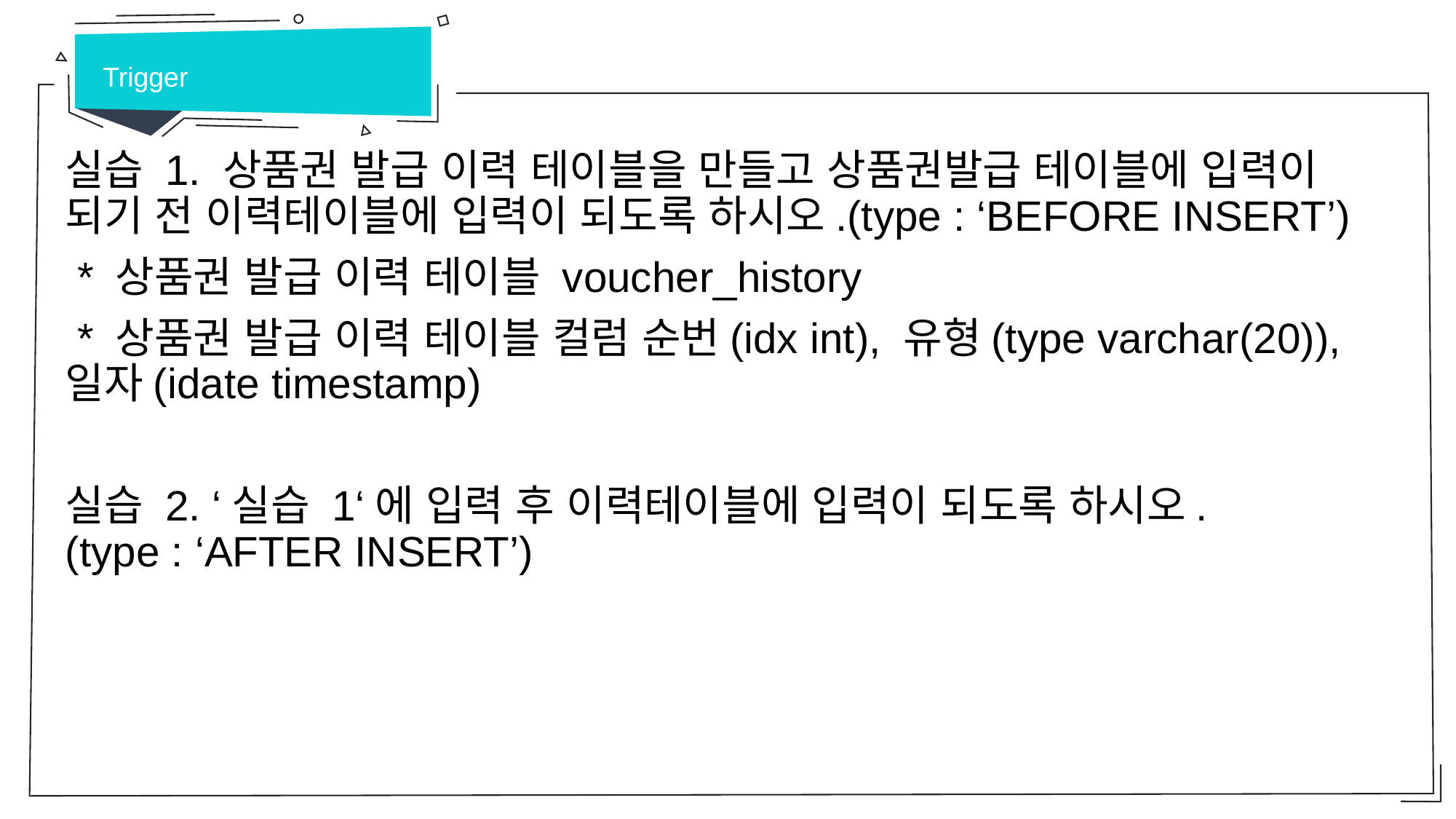

Trigger
실습 1. 상품권 발급 이력 테이블을 만들고 상품권발급 테이블에 입력이 되기 전 이력테이블에 입력이 되도록 하시오.(type : ‘BEFORE INSERT’)
 * 상품권 발급 이력 테이블 voucher_history
 * 상품권 발급 이력 테이블 컬럼 순번(idx int), 유형(type varchar(20)), 일자(idate timestamp)

실습 2. ‘실습 1‘에 입력 후 이력테이블에 입력이 되도록 하시오.           (type : ‘AFTER INSERT’)